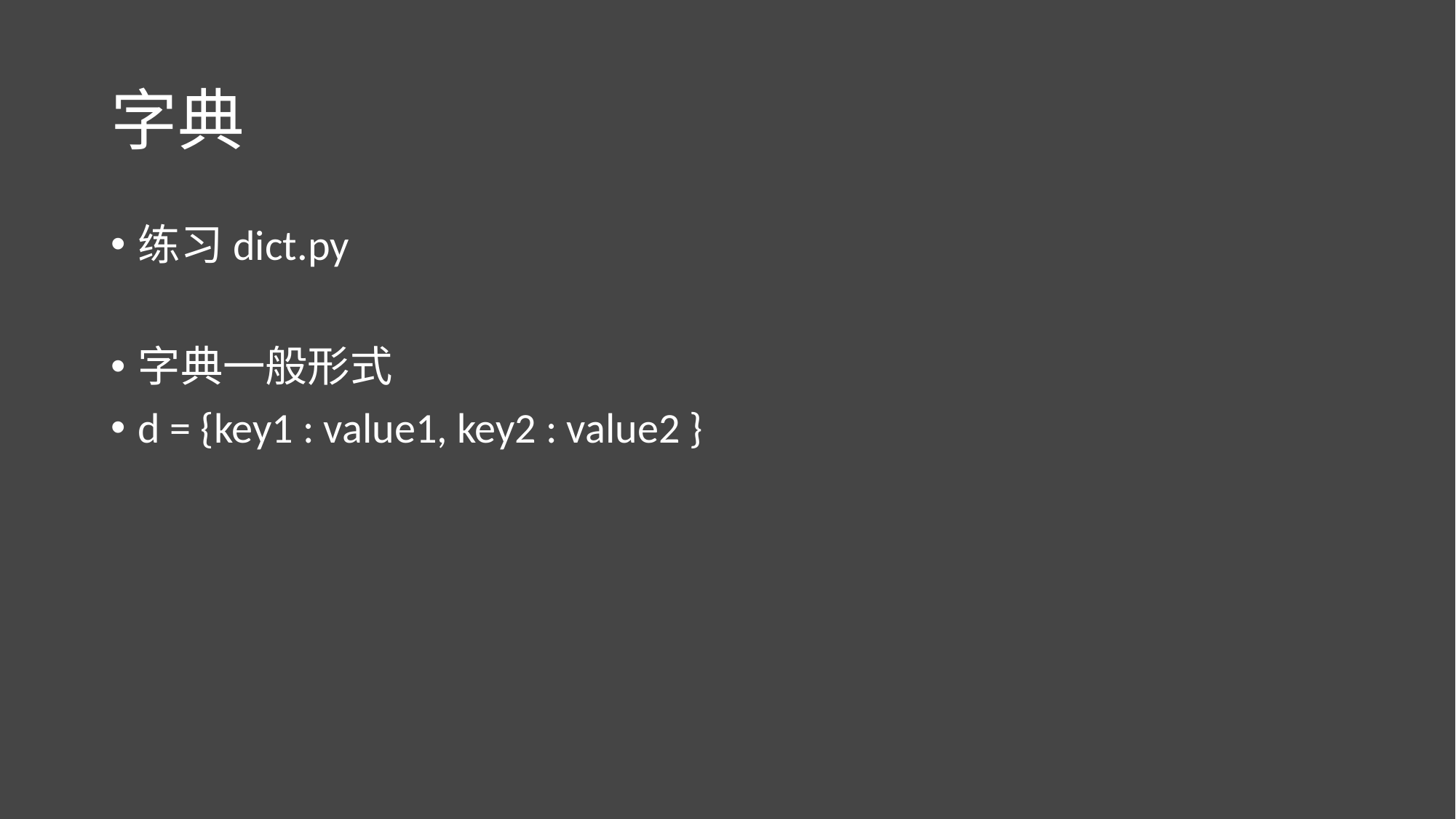

# 字典
练习dict.py

字典一般形式
d = {key1 : value1, key2 : value2 }